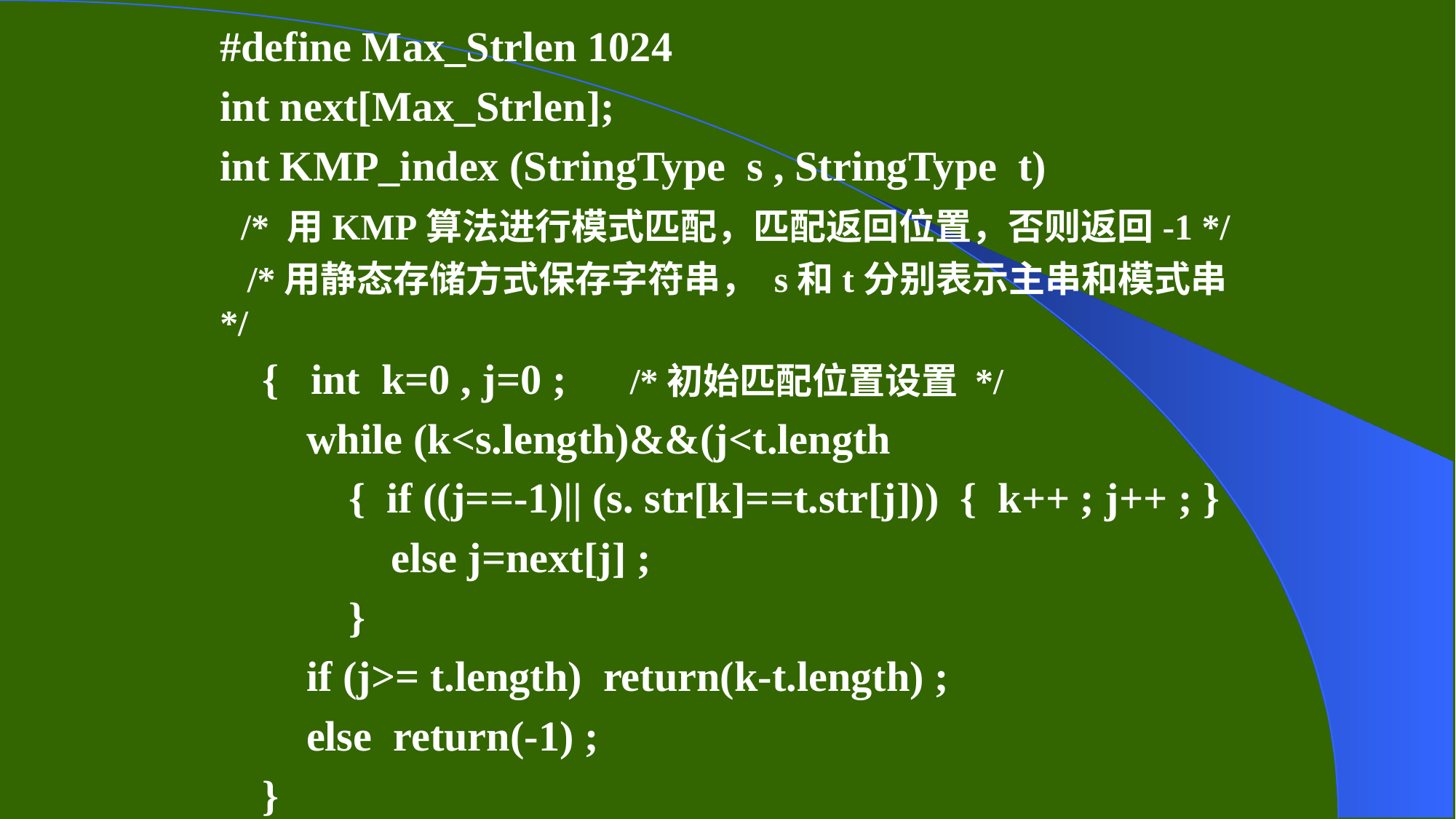

#define Max_Strlen 1024
int next[Max_Strlen];
int KMP_index (StringType  s , StringType  t)
  /* 用KMP算法进行模式匹配，匹配返回位置，否则返回-1 */
   /*用静态存储方式保存字符串， s和t分别表示主串和模式串  */
{   int  k=0 , j=0 ;      /*初始匹配位置设置 */
while (k<s.length)&&(j<t.length
{  if ((j==-1)|| (s. str[k]==t.str[j]))  {  k++ ; j++ ; }
else j=next[j] ;
}
if (j>= t.length)  return(k-t.length) ;
else  return(-1) ;
}